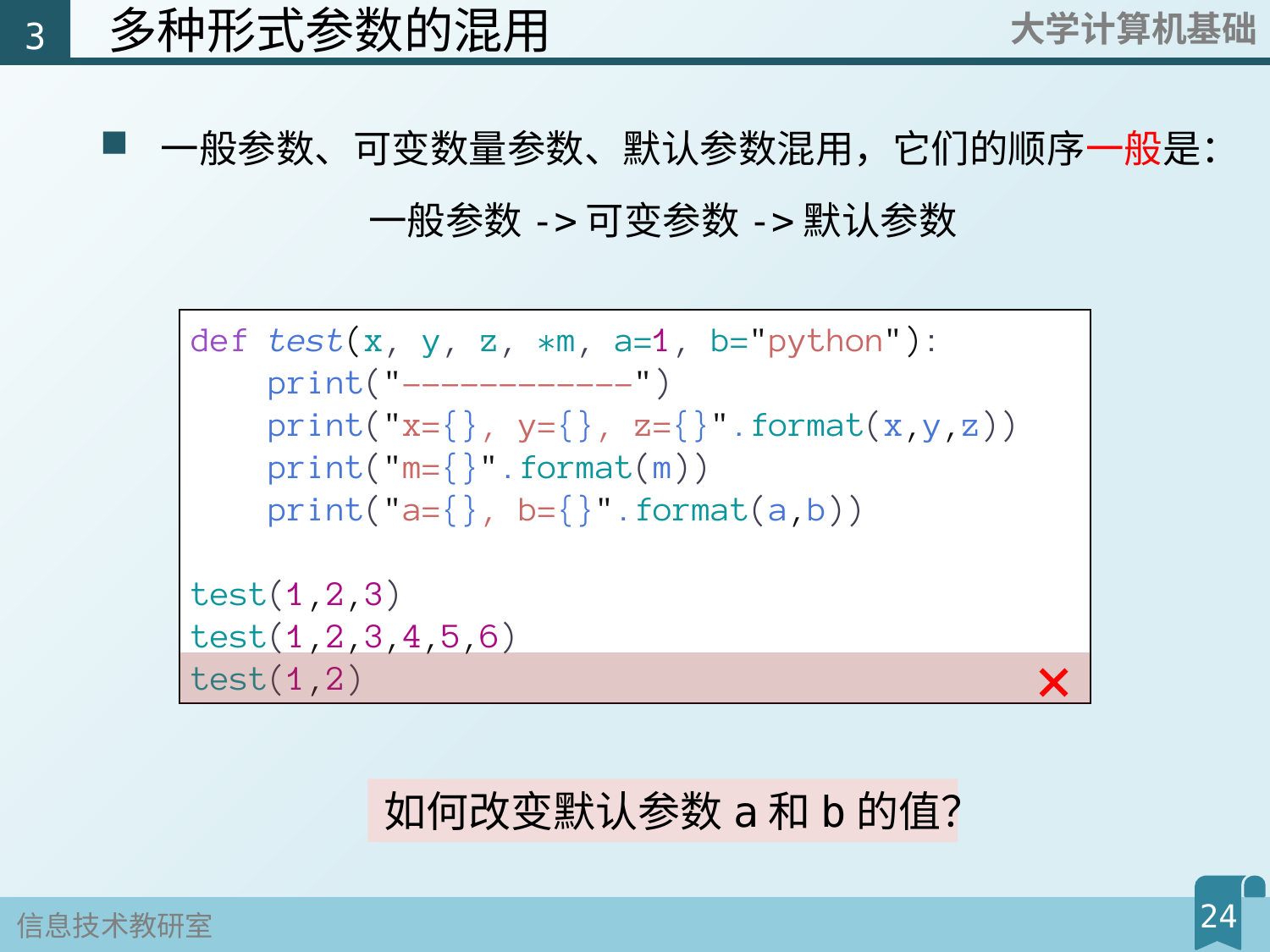

3
# 多种形式参数的混用
一般参数、可变数量参数、默认参数混用，它们的顺序一般是：
一般参数->可变参数->默认参数

def test(x, y, z, *m, a=1, b="python"):
    print("------------")
    print("x={}, y={}, z={}".format(x,y,z))
    print("m={}".format(m))
    print("a={}, b={}".format(a,b))
test(1,2,3)
test(1,2,3,4,5,6)
test(1,2)
×

如何改变默认参数a和b的值？
24